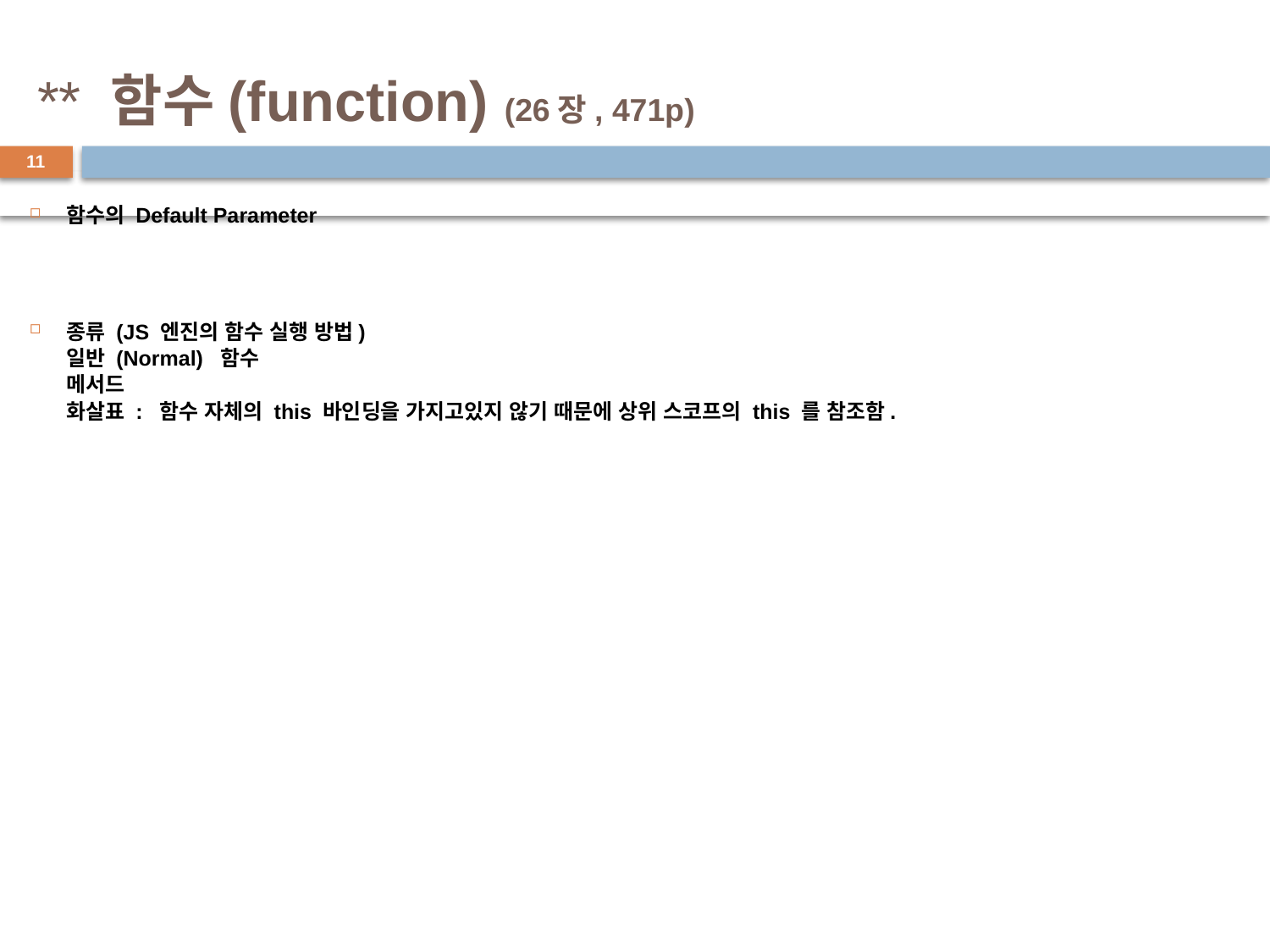

# ** 함수(function) (26장, 471p)
11
함수의 Default Parameter

종류 (JS 엔진의 함수 실행 방법)
일반 (Normal)  함수
메서드
화살표 :  함수 자체의 this 바인딩을 가지고있지 않기 때문에 상위 스코프의 this 를 참조함.